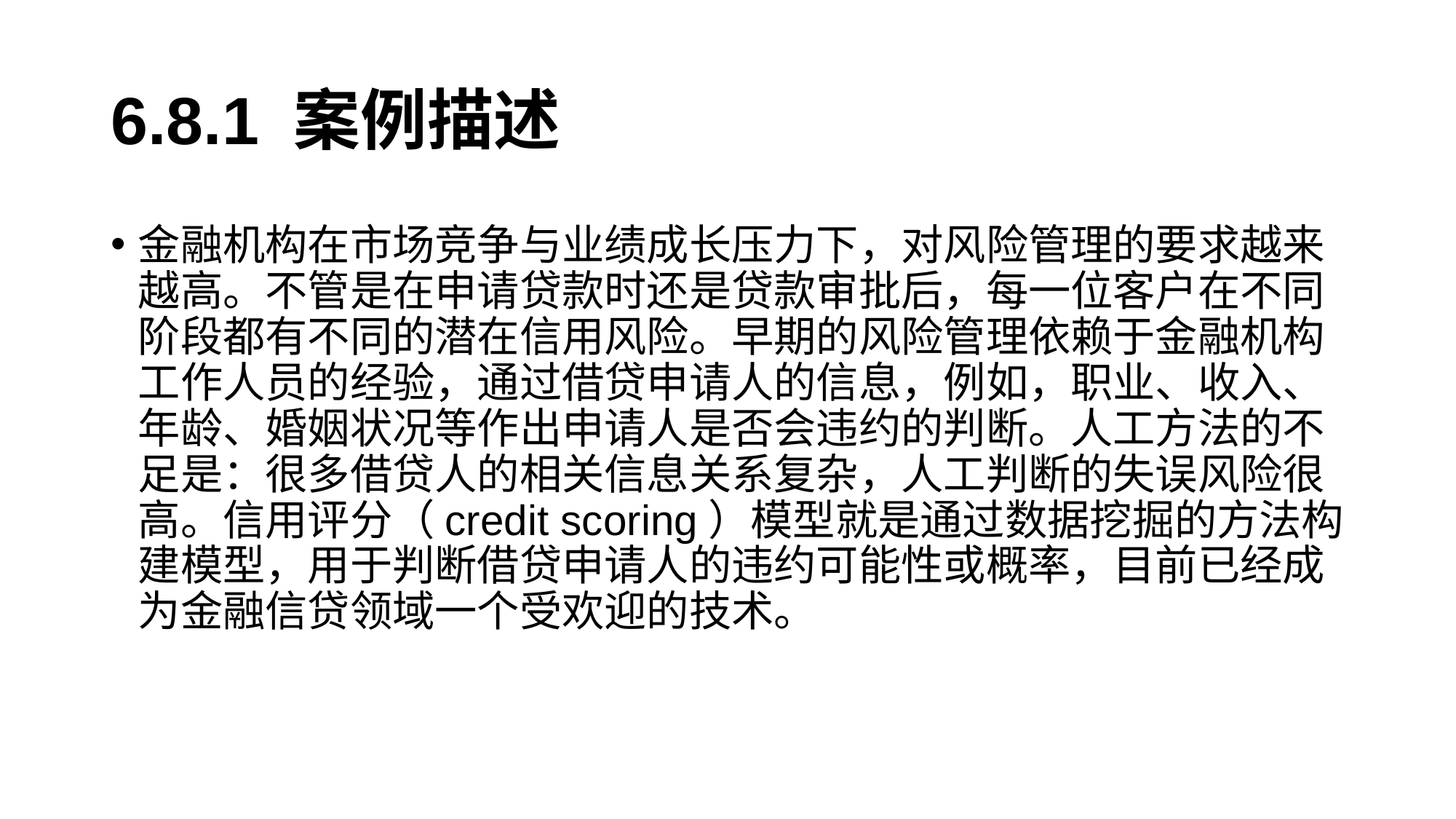

# 6.8.1 案例描述
金融机构在市场竞争与业绩成长压力下，对风险管理的要求越来越高。不管是在申请贷款时还是贷款审批后，每一位客户在不同阶段都有不同的潜在信用风险。早期的风险管理依赖于金融机构工作人员的经验，通过借贷申请人的信息，例如，职业、收入、年龄、婚姻状况等作出申请人是否会违约的判断。人工方法的不足是：很多借贷人的相关信息关系复杂，人工判断的失误风险很高。信用评分（credit scoring）模型就是通过数据挖掘的方法构建模型，用于判断借贷申请人的违约可能性或概率，目前已经成为金融信贷领域一个受欢迎的技术。